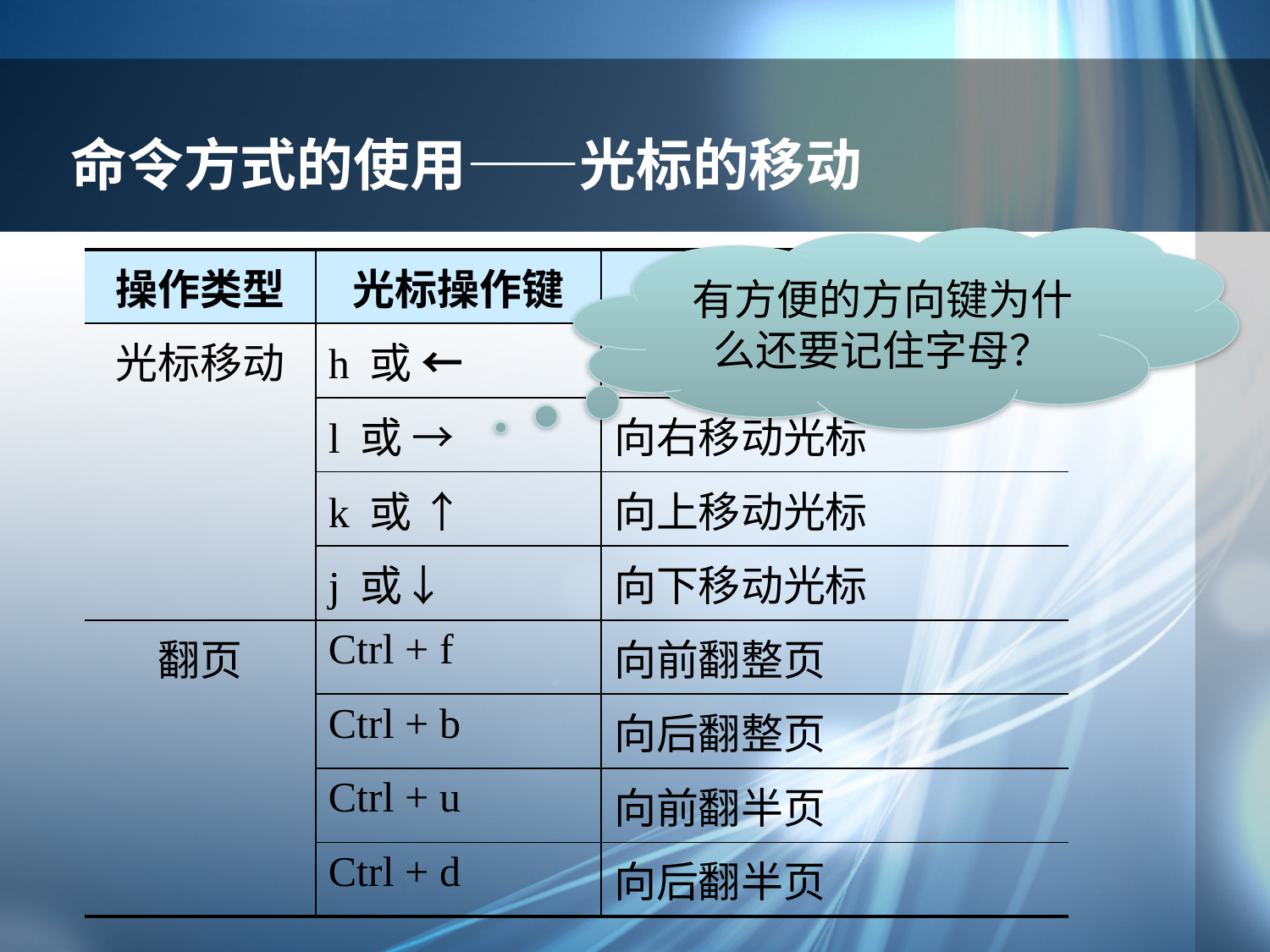

# 命令方式的使用——光标的移动
有方便的方向键为什么还要记住字母？
| 操作类型 | 光标操作键 | 功能 |
| --- | --- | --- |
| 光标移动 | h 或 ← | 向左移动光标 |
|  | l 或 → | 向右移动光标 |
|  | k 或 ↑ | 向上移动光标 |
|  | j 或↓ | 向下移动光标 |
| 翻页 | Ctrl + f | 向前翻整页 |
|  | Ctrl + b | 向后翻整页 |
|  | Ctrl + u | 向前翻半页 |
|  | Ctrl + d | 向后翻半页 |